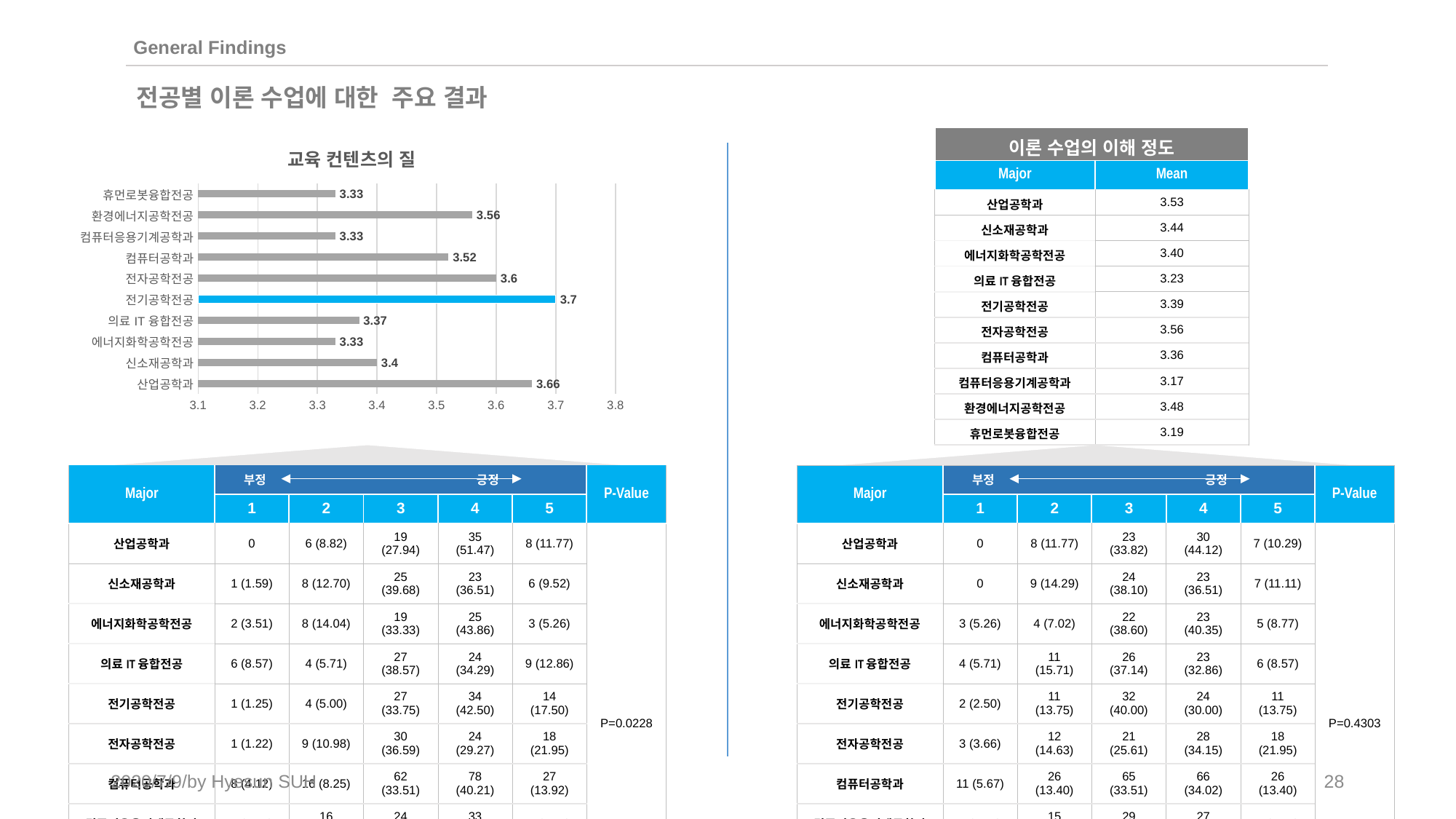

General Findings
전공별 이론 수업에 대한  주요 결과

### Chart: 교육 컨텐츠의 질

| Category | 교육 콘텐츠의 질 |
|---|---|
| 산업공학과 | 3.66 |
| 신소재공학과 | 3.4 |
| 에너지화학공학전공 | 3.33 |
| 의료IT융합전공 | 3.37 |
| 전기공학전공 | 3.7 |
| 전자공학전공 | 3.6 |
| 컴퓨터공학과 | 3.52 |
| 컴퓨터응용기계공학과 | 3.33 |
| 환경에너지공학전공 | 3.56 |
| 휴먼로봇융합전공 | 3.33 |
| 이론 수업의 이해 정도 |  |
| --- | --- |
| Major | Mean |
| 산업공학과 | 3.53 |
| 신소재공학과 | 3.44 |
| 에너지화학공학전공 | 3.40 |
| 의료IT융합전공 | 3.23 |
| 전기공학전공 | 3.39 |
| 전자공학전공 | 3.56 |
| 컴퓨터공학과 | 3.36 |
| 컴퓨터응용기계공학과 | 3.17 |
| 환경에너지공학전공 | 3.48 |
| 휴먼로봇융합전공 | 3.19 |

| Major |  |  |  |  |  | P-Value |
| --- | --- | --- | --- | --- | --- | --- |
|  | 1 | 2 | 3 | 4 | 5 |  |
| 산업공학과 | 0 | 6 (8.82) | 19 (27.94) | 35 (51.47) | 8 (11.77) | P=0.0228 |
| 신소재공학과 | 1 (1.59) | 8 (12.70) | 25 (39.68) | 23 (36.51) | 6 (9.52) |  |
| 에너지화학공학전공 | 2 (3.51) | 8 (14.04) | 19 (33.33) | 25 (43.86) | 3 (5.26) |  |
| 의료IT융합전공 | 6 (8.57) | 4 (5.71) | 27 (38.57) | 24 (34.29) | 9 (12.86) |  |
| 전기공학전공 | 1 (1.25) | 4 (5.00) | 27 (33.75) | 34 (42.50) | 14 (17.50) |  |
| 전자공학전공 | 1 (1.22) | 9 (10.98) | 30 (36.59) | 24 (29.27) | 18 (21.95) |  |
| 컴퓨터공학과 | 8 (4.12) | 16 (8.25) | 62 (33.51) | 78 (40.21) | 27 (13.92) |  |
| 컴퓨터응용기계공학과 | 2 (2.44) | 16 (19.51) | 24 (29.27) | 33 (40.24) | 7 (8.54) |  |
| 환경에너지공학전공 | 1 (1.52) | 7 (10.61) | 22 (33.33) | 26 (39.39) | 10 (15.15) |  |
| 휴먼로봇융합전공 | 2 (3.13) | 11 (17.19) | 17 (26.56) | 32 (50.00) | 2 (3.13) |  |
| Major |  |  |  |  |  | P-Value |
| --- | --- | --- | --- | --- | --- | --- |
|  | 1 | 2 | 3 | 4 | 5 |  |
| 산업공학과 | 0 | 8 (11.77) | 23 (33.82) | 30 (44.12) | 7 (10.29) | P=0.4303 |
| 신소재공학과 | 0 | 9 (14.29) | 24 (38.10) | 23 (36.51) | 7 (11.11) |  |
| 에너지화학공학전공 | 3 (5.26) | 4 (7.02) | 22 (38.60) | 23 (40.35) | 5 (8.77) |  |
| 의료IT융합전공 | 4 (5.71) | 11 (15.71) | 26 (37.14) | 23 (32.86) | 6 (8.57) |  |
| 전기공학전공 | 2 (2.50) | 11 (13.75) | 32 (40.00) | 24 (30.00) | 11 (13.75) |  |
| 전자공학전공 | 3 (3.66) | 12 (14.63) | 21 (25.61) | 28 (34.15) | 18 (21.95) |  |
| 컴퓨터공학과 | 11 (5.67) | 26 (13.40) | 65 (33.51) | 66 (34.02) | 26 (13.40) |  |
| 컴퓨터응용기계공학과 | 5 (6.10) | 15 (18.29) | 29 (35.37) | 27 (32.93) | 6 (7.32) |  |
| 환경에너지공학전공 | 3 (4.55) | 6 (9.09) | 21 (31.82) | 28 (42.42) | 8 (12.12) |  |
| 휴먼로봇융합전공 | 2 (3.13) | 12 (18.75) | 24 (37.50) | 24 (37.50) | 2 (3.13) |  |
부정                                                             긍정
부정                                                             긍정
2020/7/9/by Hyesun SUH
28